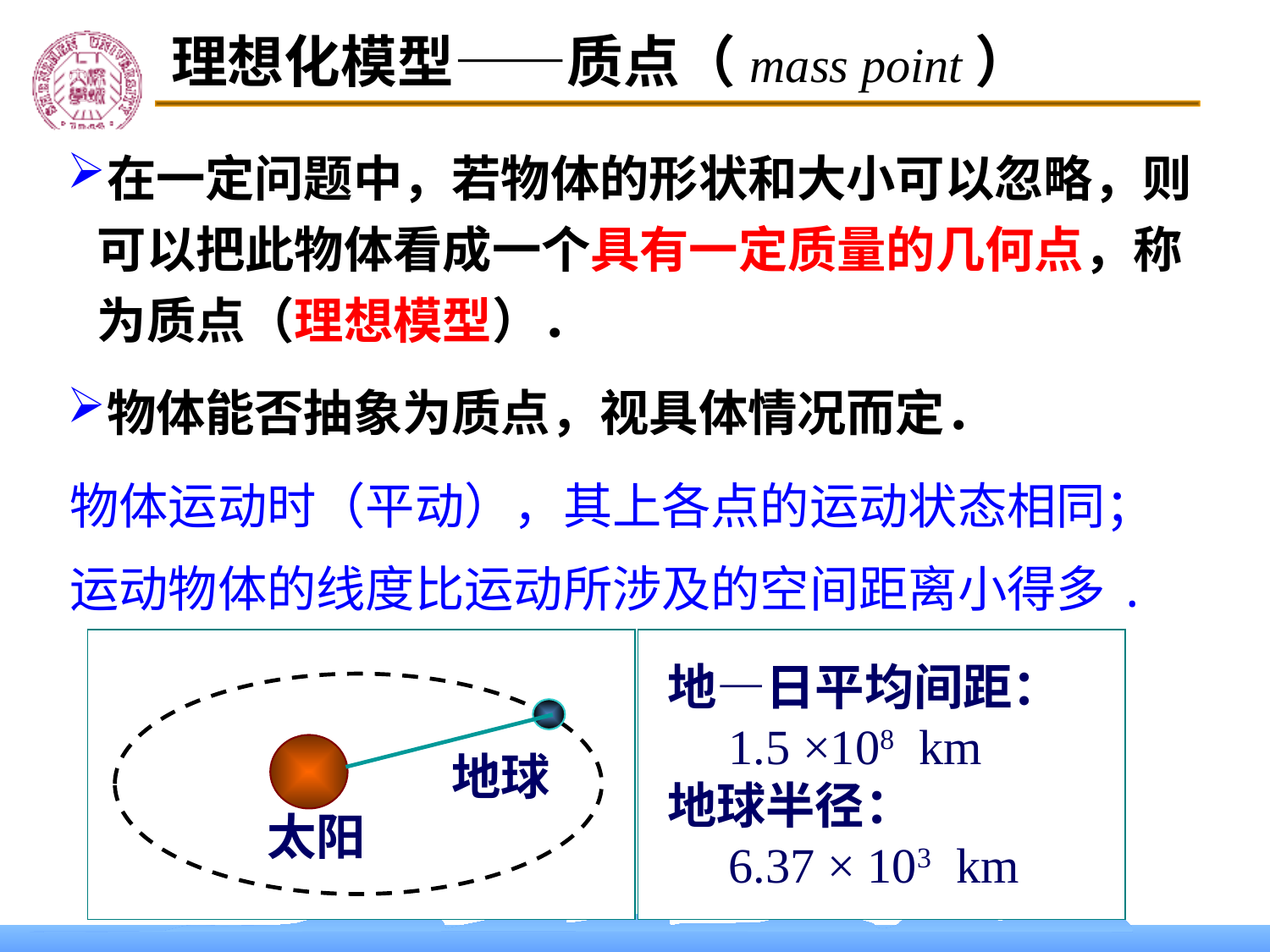

理想化模型——质点（mass point）
在一定问题中，若物体的形状和大小可以忽略，则可以把此物体看成一个具有一定质量的几何点，称为质点（理想模型）．
物体能否抽象为质点，视具体情况而定．
物体运动时（平动），其上各点的运动状态相同；运动物体的线度比运动所涉及的空间距离小得多.

地—日平均间距：
     1.5 ×108  km
地球半径：
     6.37 × 103  km

地球
太阳
6